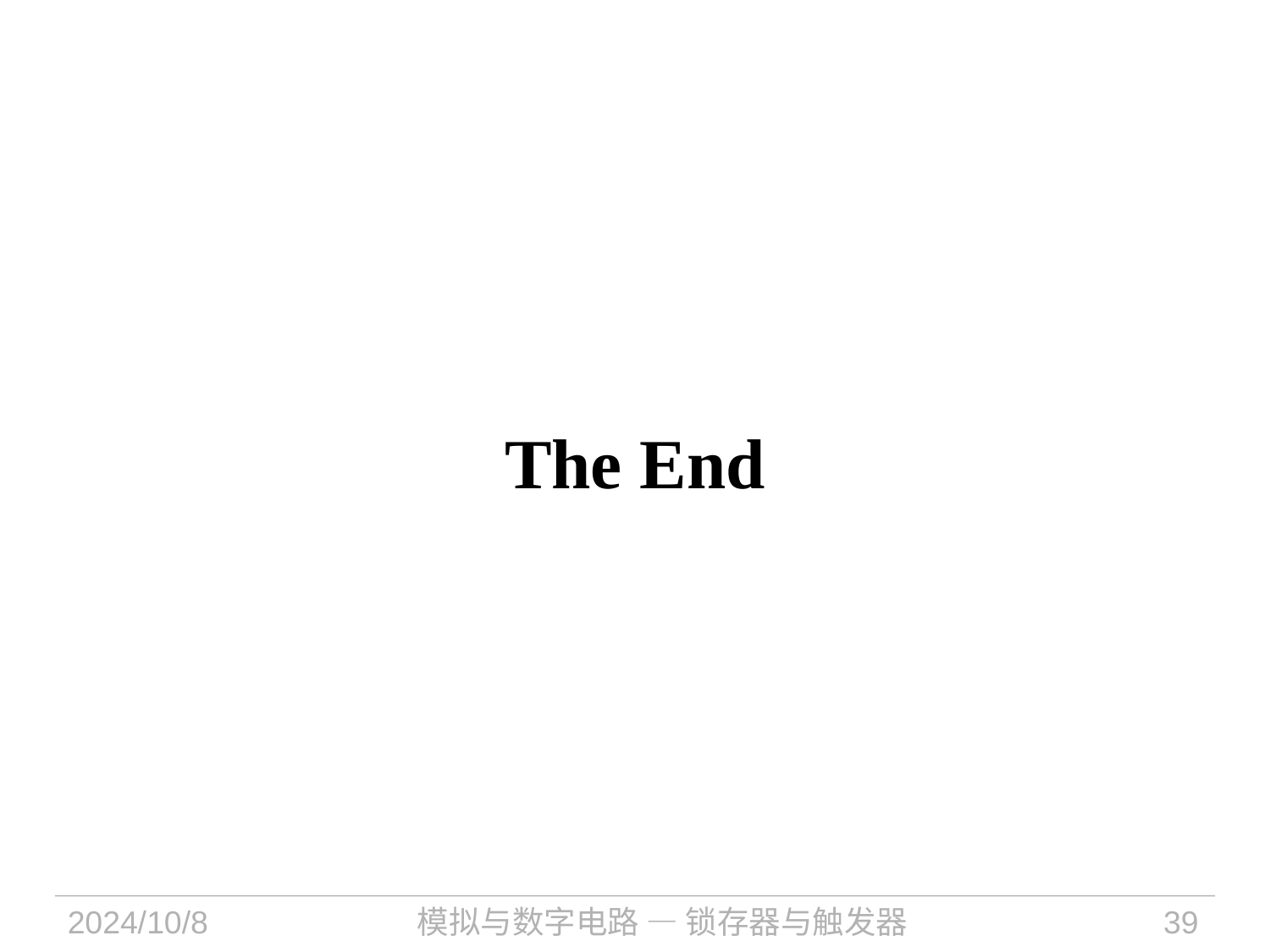

# The End
2024/10/8
模拟与数字电路 — 锁存器与触发器
39